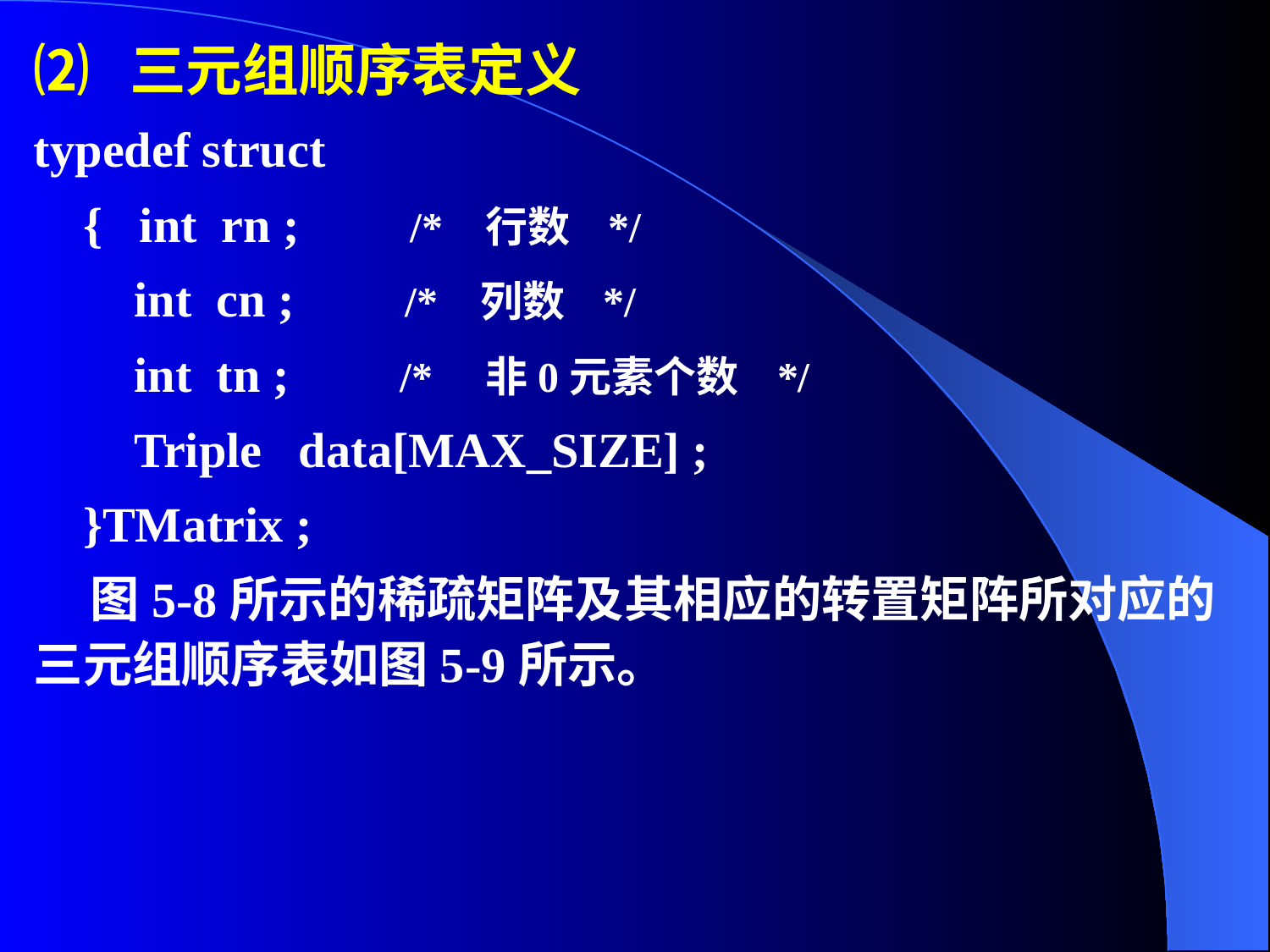

# ⑵  三元组顺序表定义
typedef struct
{   int  rn ;         /*   行数   */
int  cn ;         /*   列数   */
int  tn ;         /*    非0元素个数   */
Triple   data[MAX_SIZE] ;
}TMatrix ;
    图5-8所示的稀疏矩阵及其相应的转置矩阵所对应的三元组顺序表如图5-9所示。